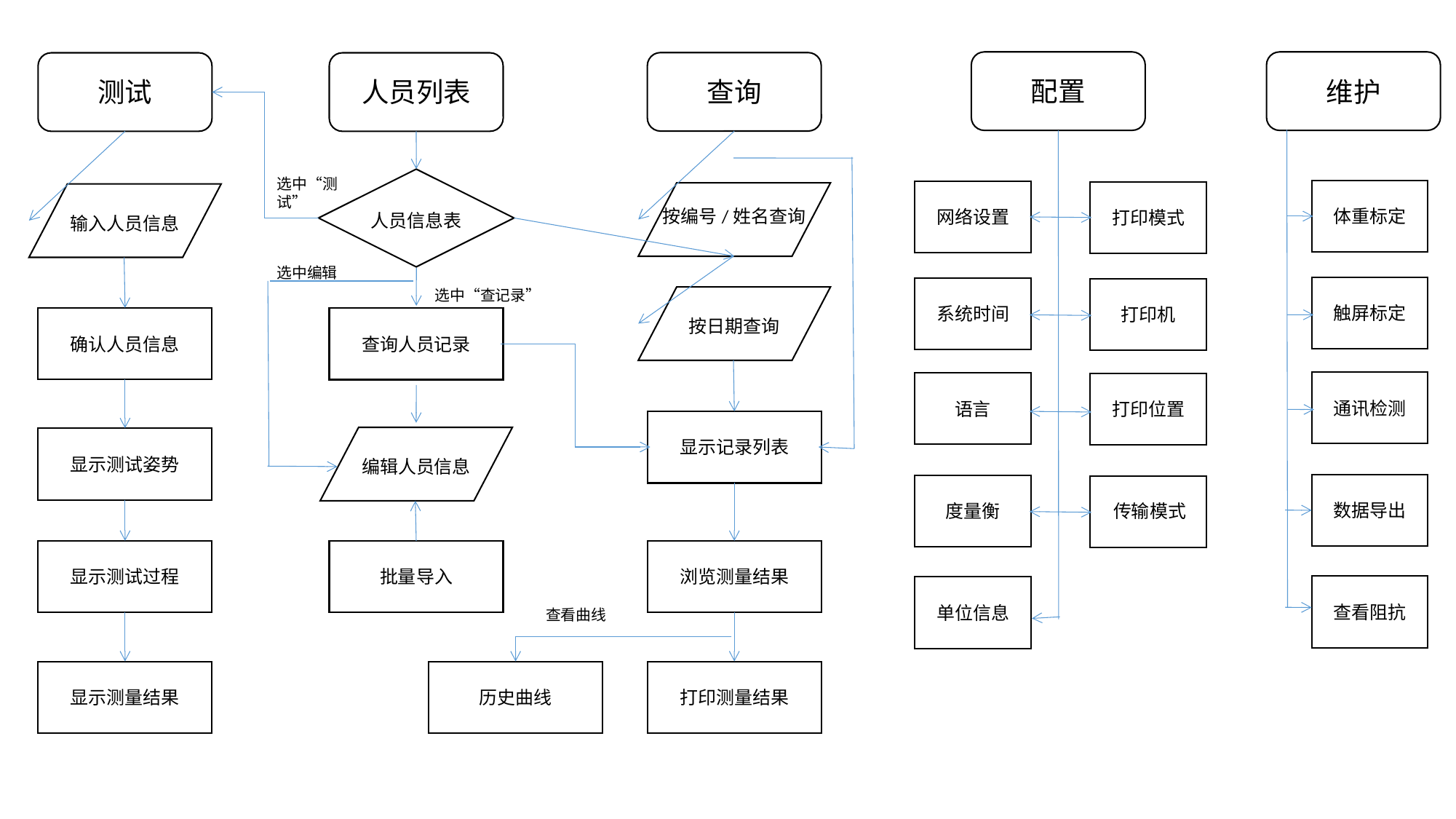

配置
查询
测试
人员列表
维护
选中“测试”

按编号/姓名查询
体重标定
网络设置
打印模式
人员信息表
输入人员信息
选中编辑

选中“查记录”

触屏标定
系统时间
打印机

按日期查询
确认人员信息
查询人员记录

通讯检测
语言
打印位置

显示记录列表
显示测试姿势
编辑人员信息

数据导出
传输模式
度量衡

显示测试过程
批量导入
浏览测量结果

查看阻抗
单位信息
查看曲线

显示测量结果
打印测量结果
历史曲线